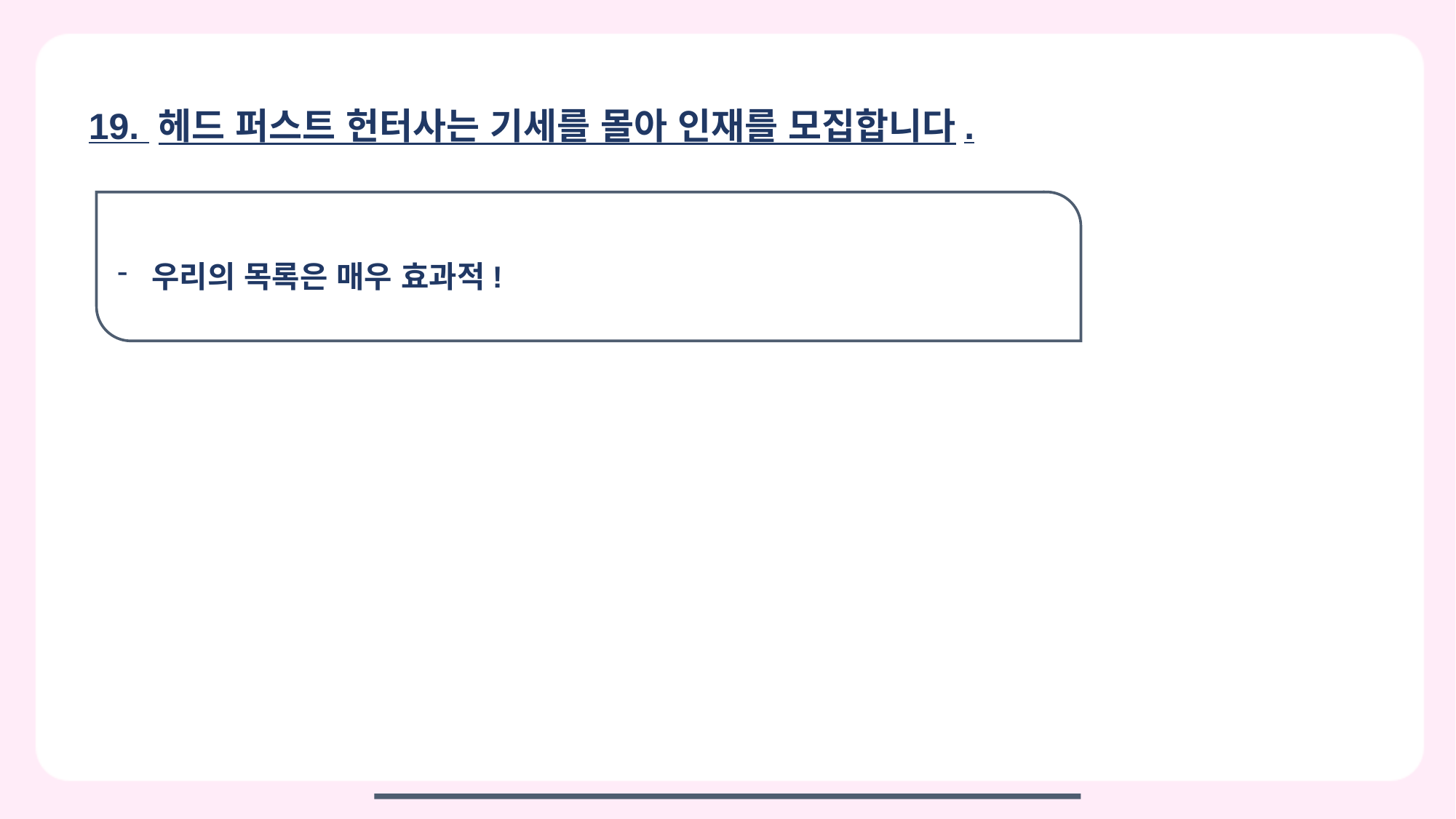

19. 헤드 퍼스트 헌터사는 기세를 몰아 인재를 모집합니다.
우리의 목록은 매우 효과적!